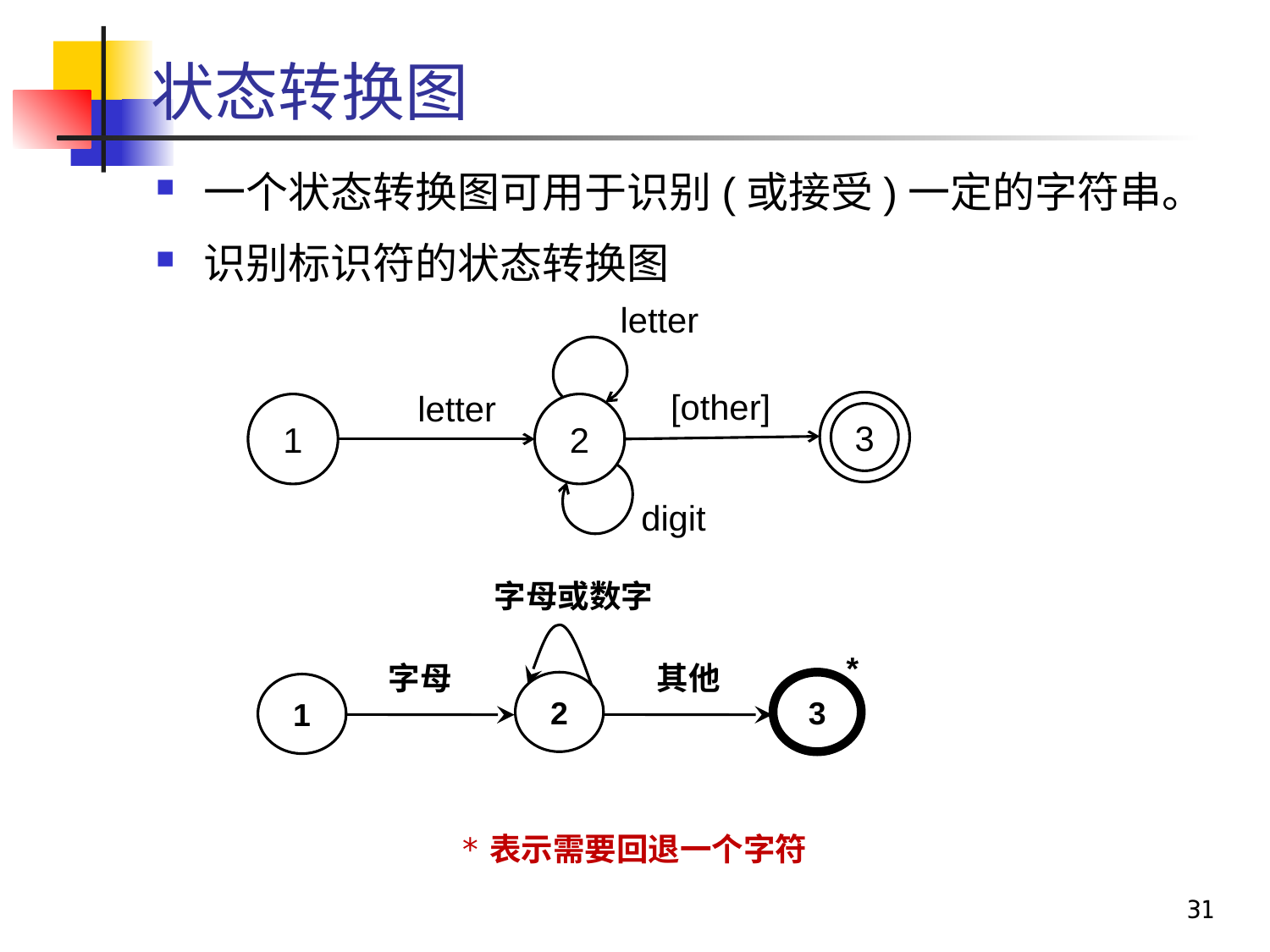

# 状态转换图
一个状态转换图可用于识别(或接受)一定的字符串。
识别标识符的状态转换图

letter

[other]
letter
3
1
2

digit
字母或数字

字母
其他
*
2
3
1

*表示需要回退一个字符
31